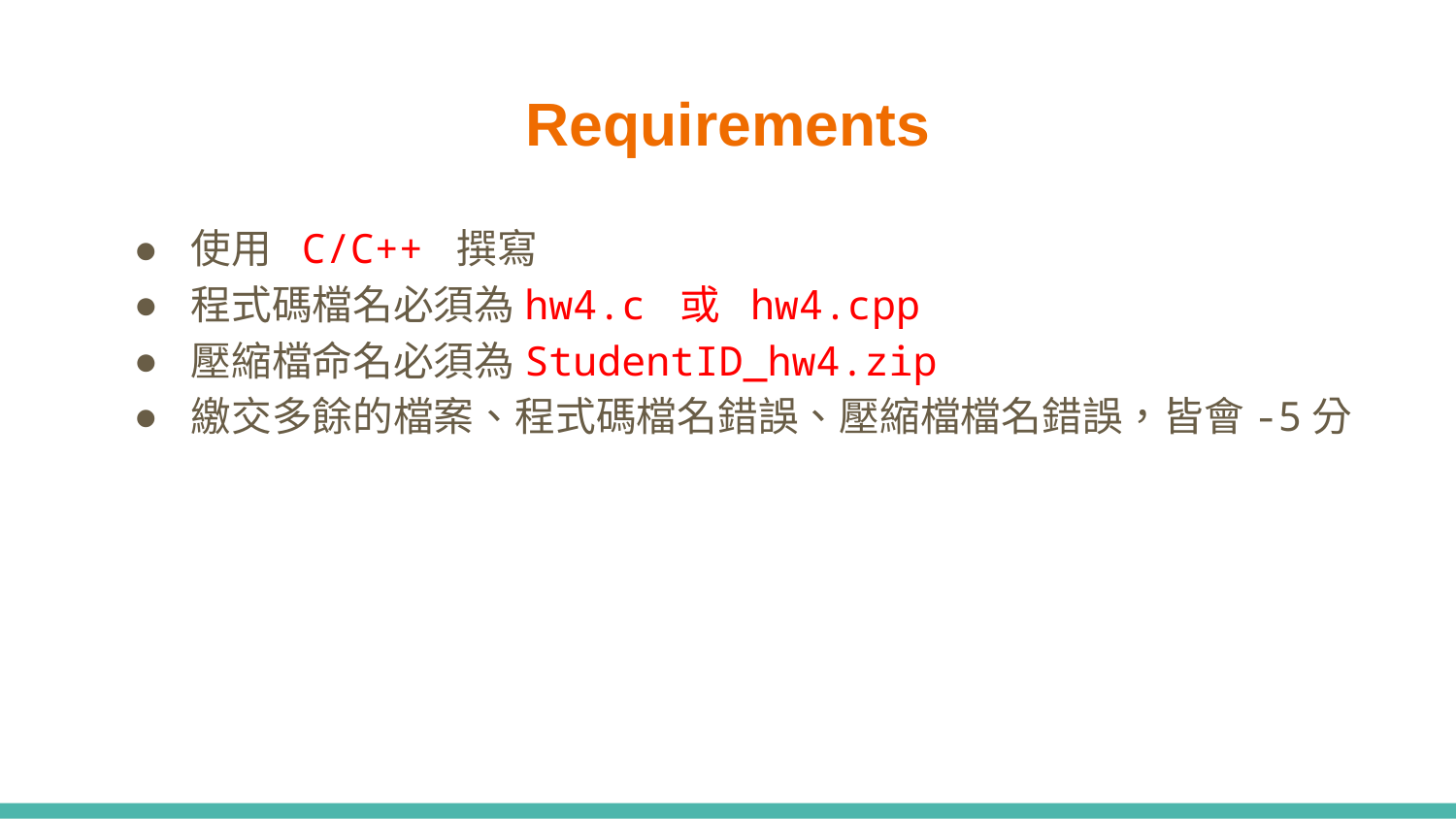

# Requirements
使用 C/C++ 撰寫
程式碼檔名必須為hw4.c 或 hw4.cpp
壓縮檔命名必須為StudentID_hw4.zip
繳交多餘的檔案、程式碼檔名錯誤、壓縮檔檔名錯誤，皆會-5分